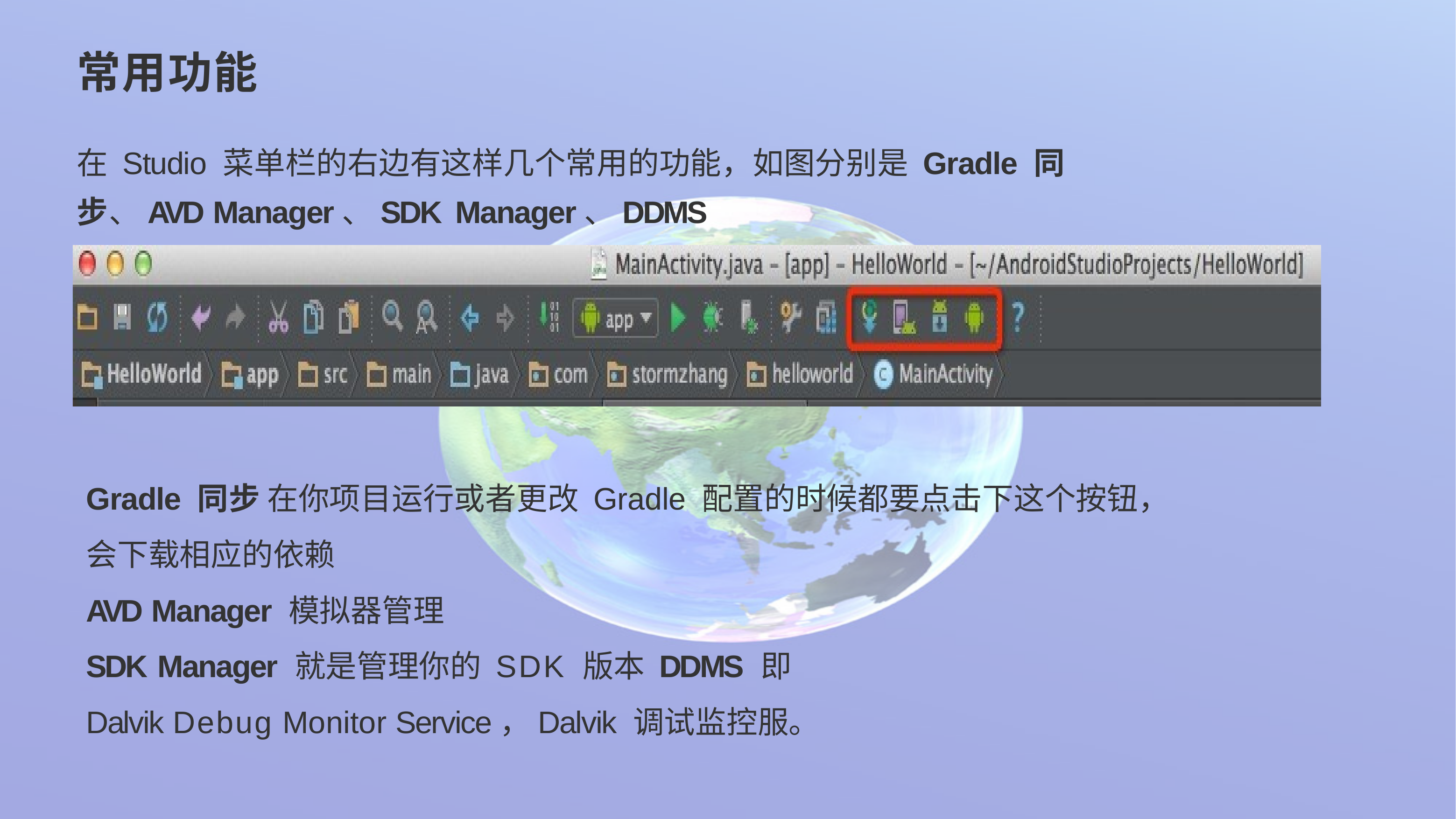

常用功能
在 Studio 菜单栏的右边有这样几个常用的功能，如图分别是 Gradle 同步、AVD Manager、SDK  Manager、DDMS

Gradle 同步 在你项目运行或者更改 Gradle 配置的时候都要点击下这个按钮，会下载相应的依赖
AVD Manager 模拟器管理
SDK Manager 就是管理你的 SDK 版本 DDMS 即 Dalvik Debug Monitor Service，Dalvik 调试监控服。